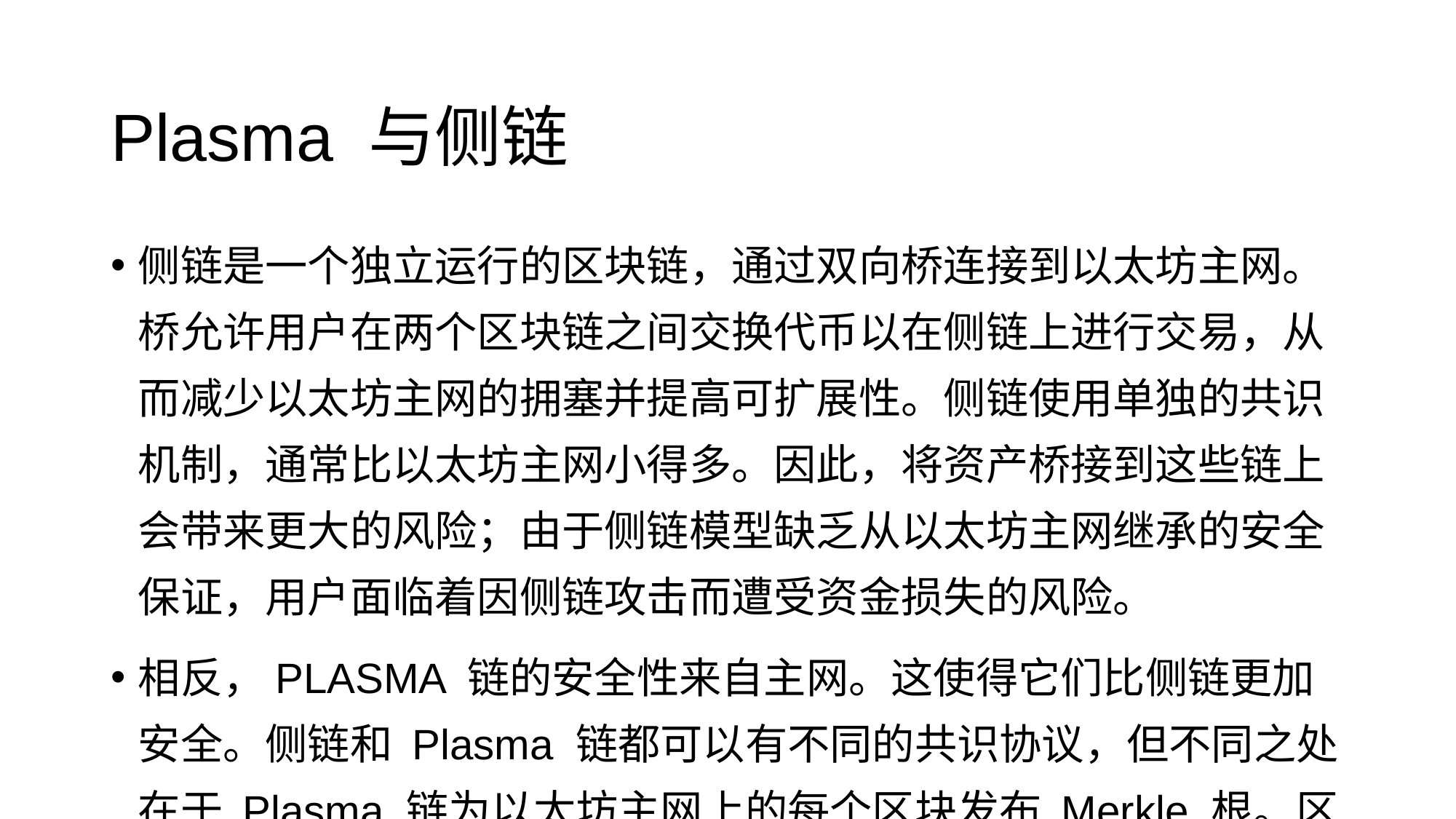

# Plasma 与侧链
侧链是一个独立运行的区块链，通过双向桥连接到以太坊主网。桥允许用户在两​​个区块链之间交换代币以在侧链上进行交易，从而减少以太坊主网的拥塞并提高可扩展性。侧链使用单独的共识机制，通常比以太坊主网小得多。因此，将资产桥接到这些链上会带来更大的风险；由于侧链模型缺乏从以太坊主网继承的安全保证，用户面临着因侧链攻击而遭受资金损失的风险。
相反，PLASMA 链的安全性来自主网。这使得它们比侧链更加安全。侧链和 Plasma 链都可以有不同的共识协议，但不同之处在于 Plasma 链为以太坊主网上的每个区块发布 Merkle 根。区块根是我们可以用来验证 Plasma 链上发生的交易信息的小信息。如果等离子链上发生攻击，用户可以使用适当的证明安全地将资金撤回主网。